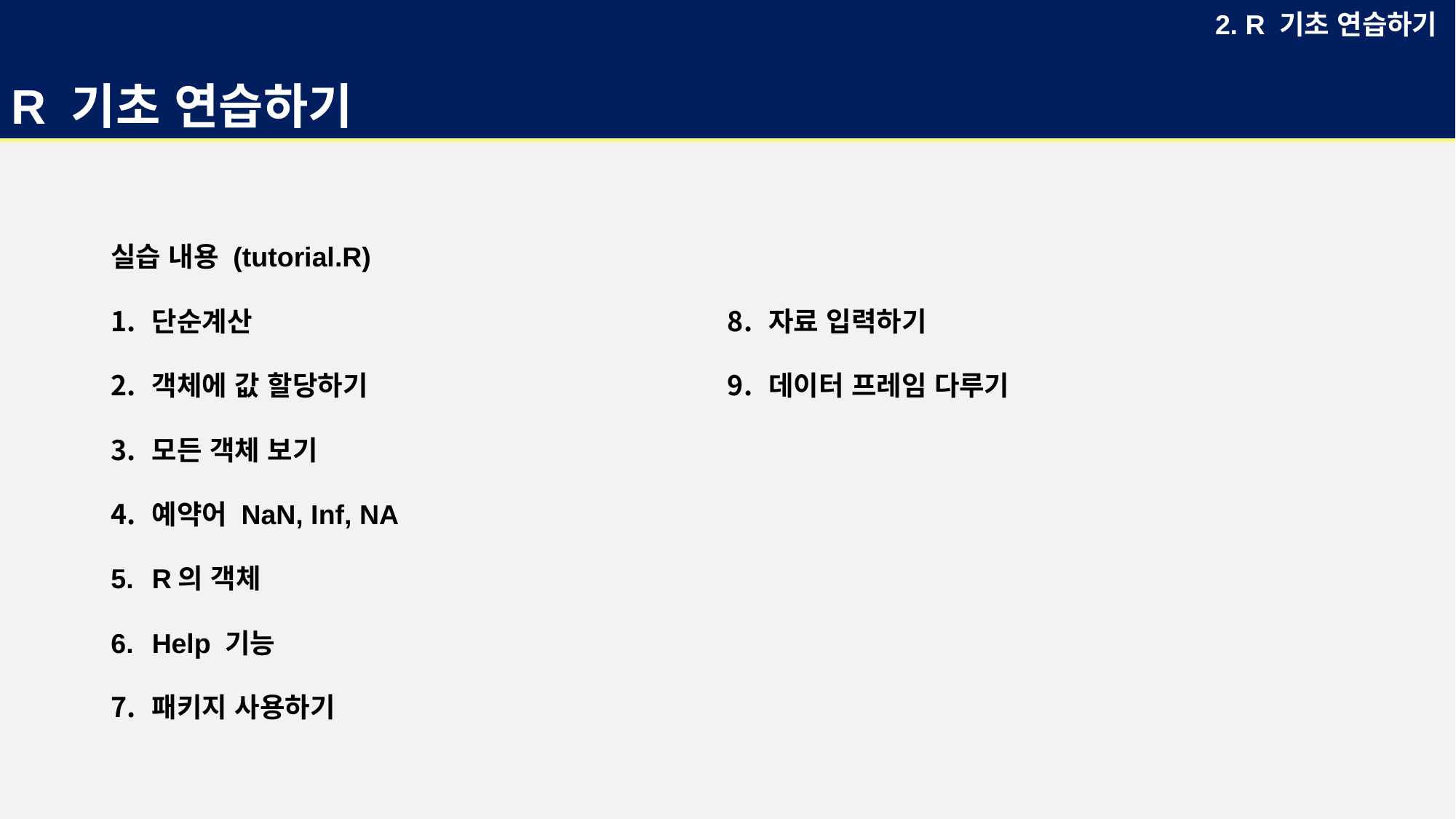

# R 기초 연습하기
2. R 기초 연습하기
실습 내용 (tutorial.R)
단순계산
객체에 값 할당하기
모든 객체 보기
예약어 NaN, Inf, NA
R의 객체
Help 기능
패키지 사용하기

자료 입력하기
데이터 프레임 다루기